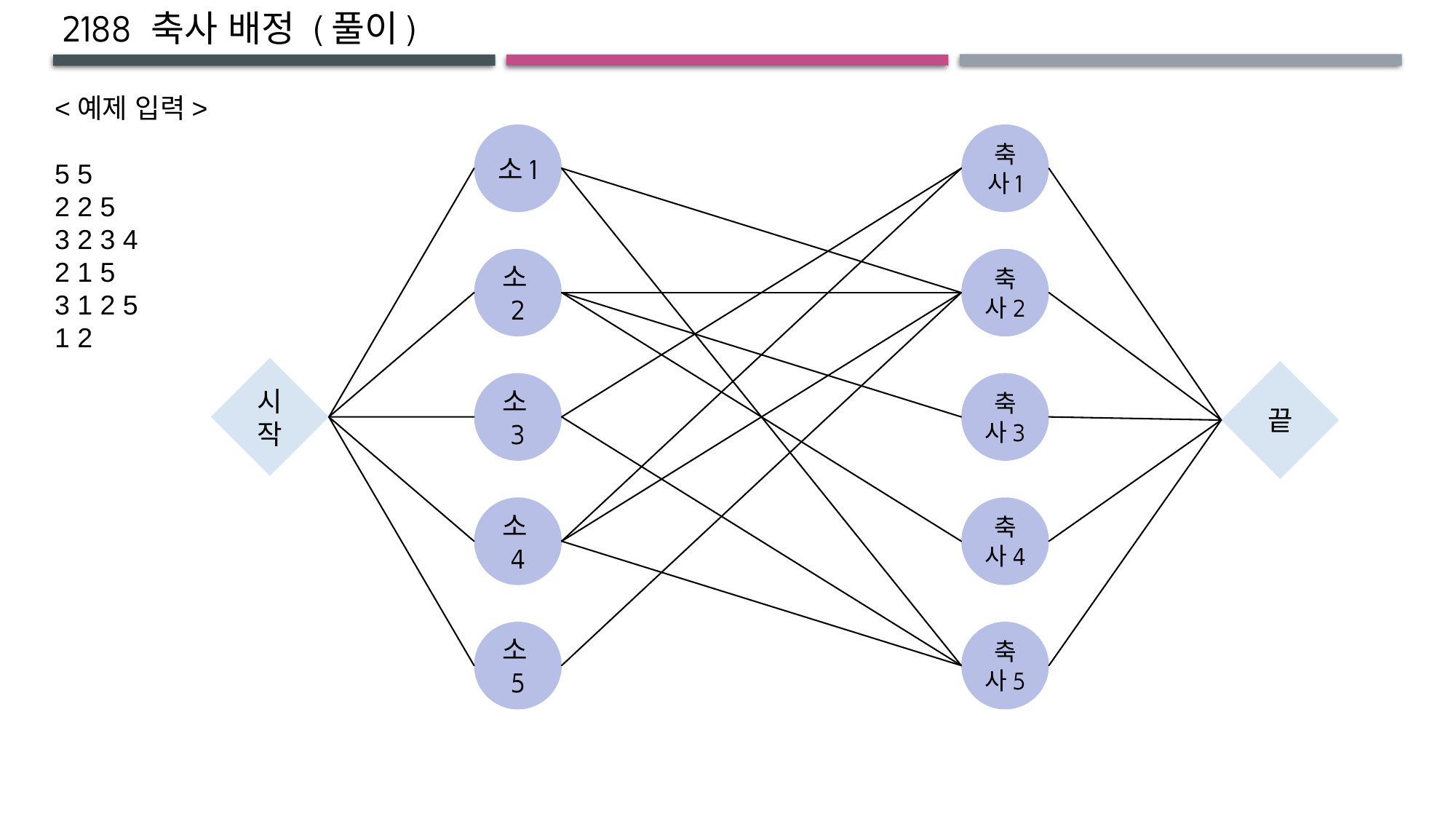

2188 축사 배정 (풀이)
<예제 입력>

5 5
2 2 5
3 2 3 4
2 1 5
3 1 2 5
1 2
소1
축사1
소2
축사2
시작
끝
소3
축사3
소4
축사4
소5
축사5